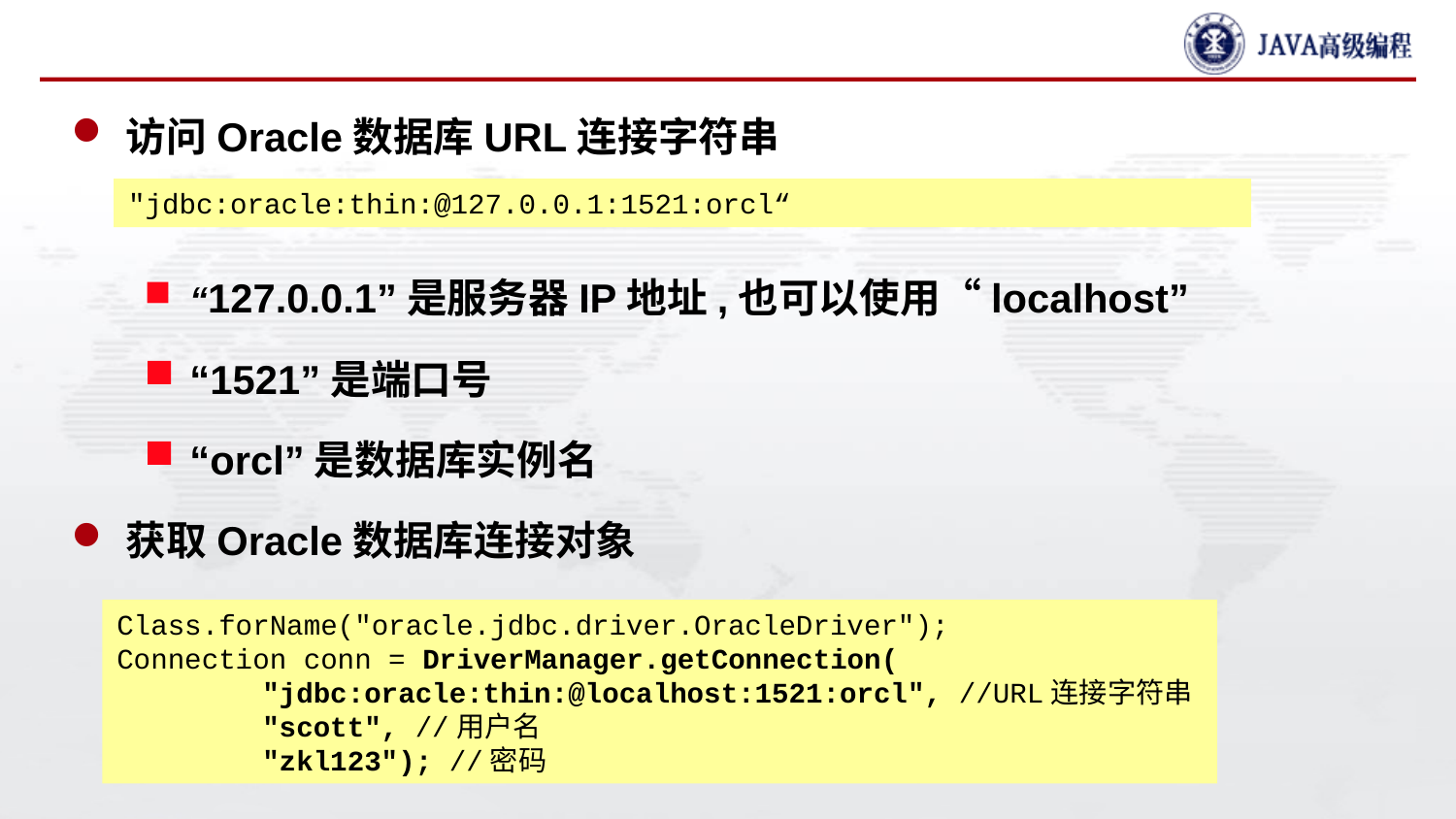

#
访问Oracle数据库URL连接字符串

“127.0.0.1”是服务器IP地址,也可以使用“localhost”
“1521”是端口号
“orcl”是数据库实例名
获取Oracle数据库连接对象

"jdbc:oracle:thin:@127.0.0.1:1521:orcl“
Class.forName("oracle.jdbc.driver.OracleDriver");
Connection conn = DriverManager.getConnection(
	"jdbc:oracle:thin:@localhost:1521:orcl", //URL连接字符串
	"scott", //用户名
	"zkl123"); //密码